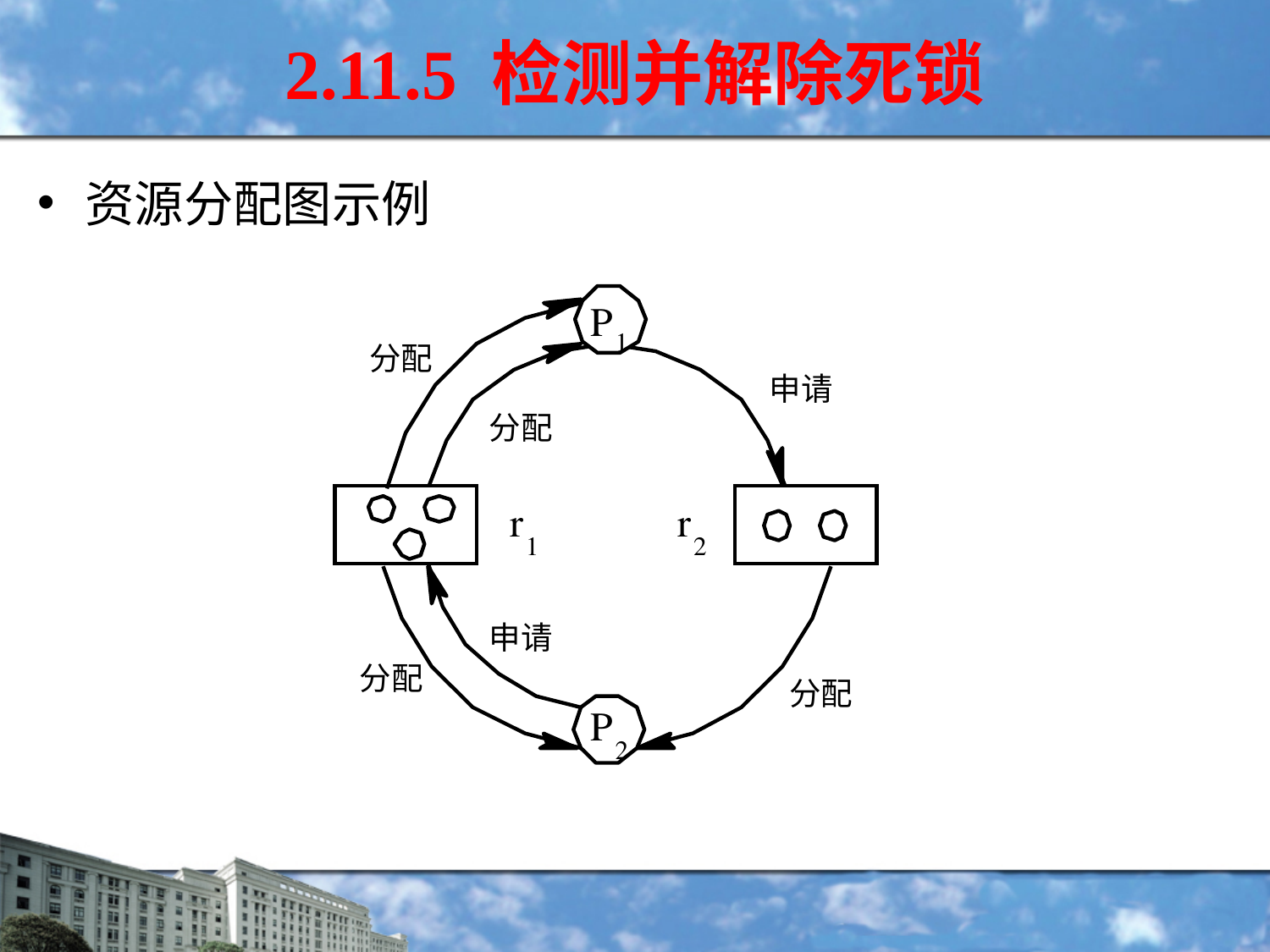

2.11.5 检测并解除死锁
资源分配图示例

P

1
分配

申请
分配

r
r

1
2

申请
分配
分配

P

2